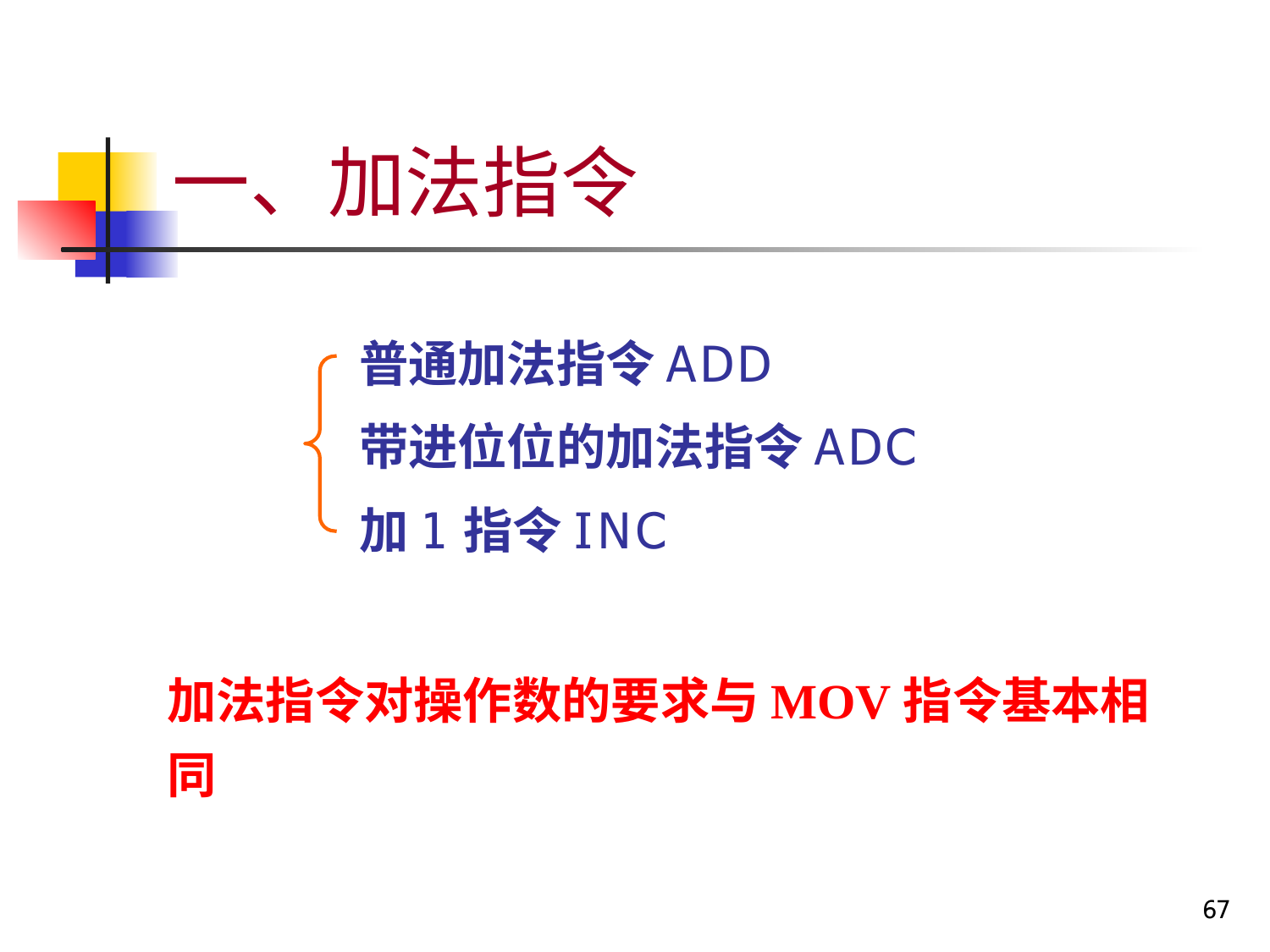

# 一、加法指令
    普通加法指令ADD
    带进位位的加法指令ADC
    加1指令INC

加法指令对操作数的要求与MOV指令基本相同
67